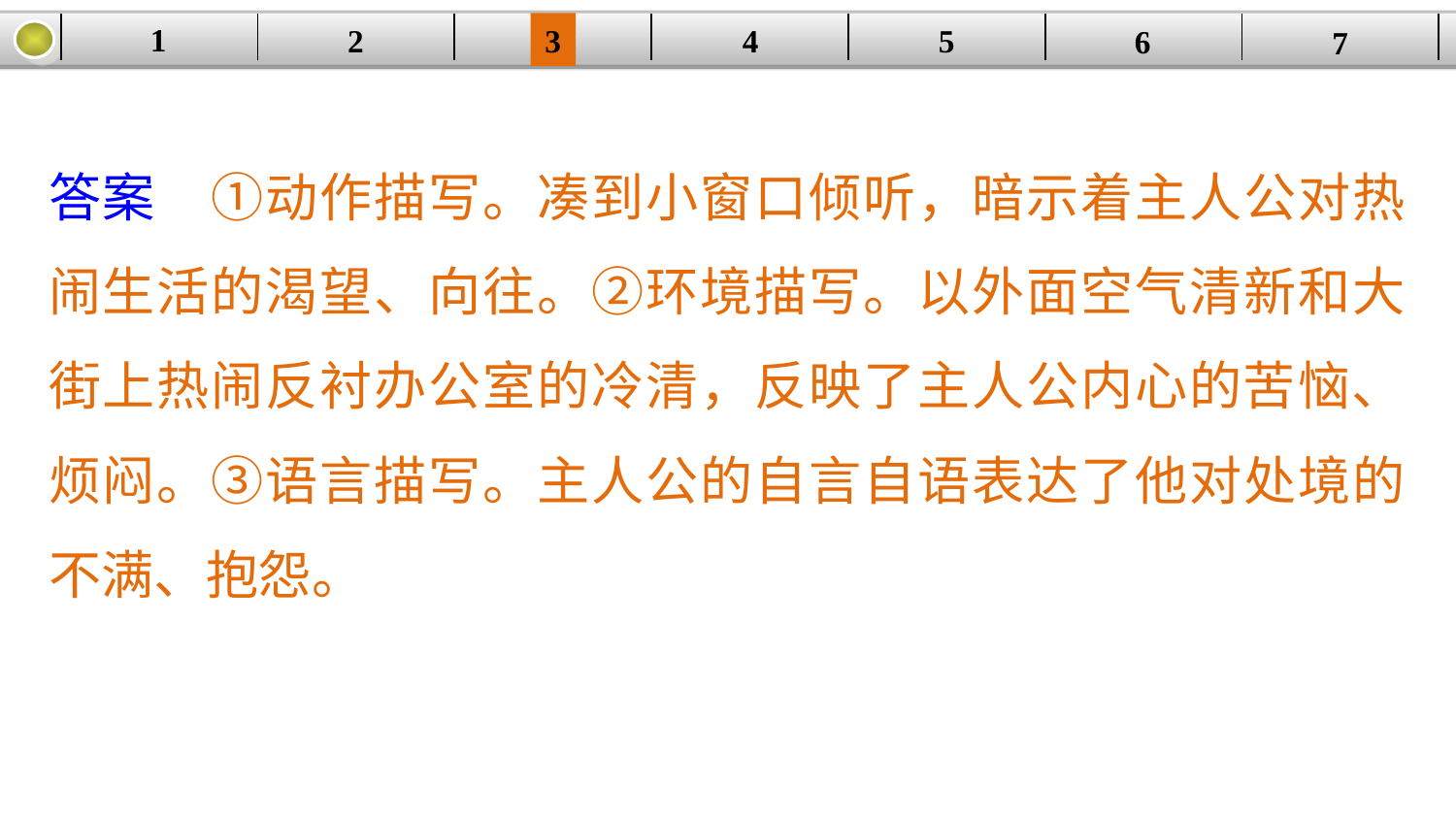

1
5
3
2
|  |  |  |  |  |  |  |
| --- | --- | --- | --- | --- | --- | --- |
4
6
7

答案　①动作描写。凑到小窗口倾听，暗示着主人公对热闹生活的渴望、向往。②环境描写。以外面空气清新和大街上热闹反衬办公室的冷清，反映了主人公内心的苦恼、烦闷。③语言描写。主人公的自言自语表达了他对处境的不满、抱怨。